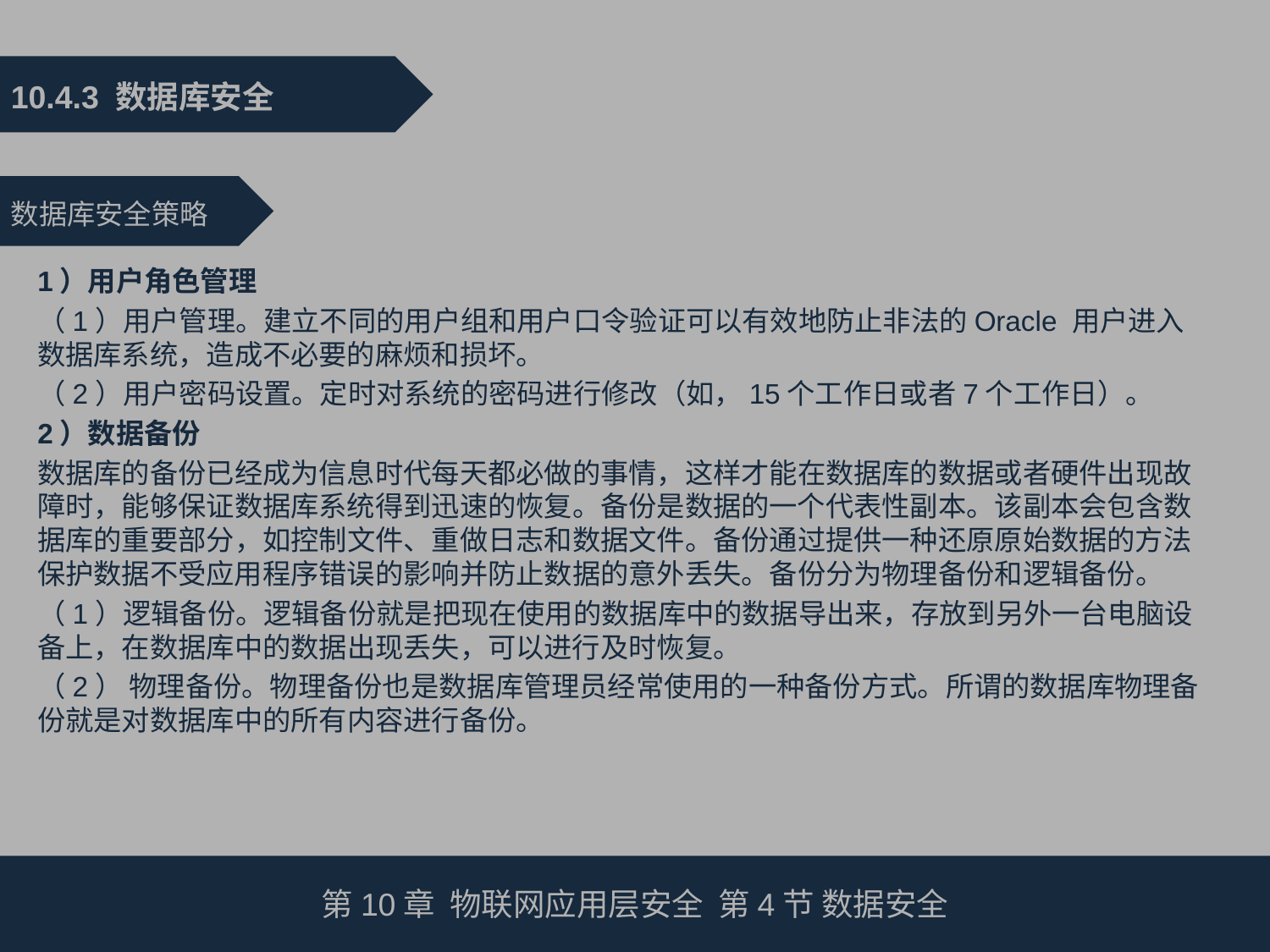

10.4.3 数据库安全
数据库安全策略
1）用户角色管理
（1）用户管理。建立不同的用户组和用户口令验证可以有效地防止非法的Oracle 用户进入数据库系统，造成不必要的麻烦和损坏。
（2）用户密码设置。定时对系统的密码进行修改（如，15个工作日或者7个工作日）。
2）数据备份
数据库的备份已经成为信息时代每天都必做的事情，这样才能在数据库的数据或者硬件出现故障时，能够保证数据库系统得到迅速的恢复。备份是数据的一个代表性副本。该副本会包含数据库的重要部分，如控制文件、重做日志和数据文件。备份通过提供一种还原原始数据的方法保护数据不受应用程序错误的影响并防止数据的意外丢失。备份分为物理备份和逻辑备份。
（1）逻辑备份。逻辑备份就是把现在使用的数据库中的数据导出来，存放到另外一台电脑设备上，在数据库中的数据出现丢失，可以进行及时恢复。
（2） 物理备份。物理备份也是数据库管理员经常使用的一种备份方式。所谓的数据库物理备份就是对数据库中的所有内容进行备份。